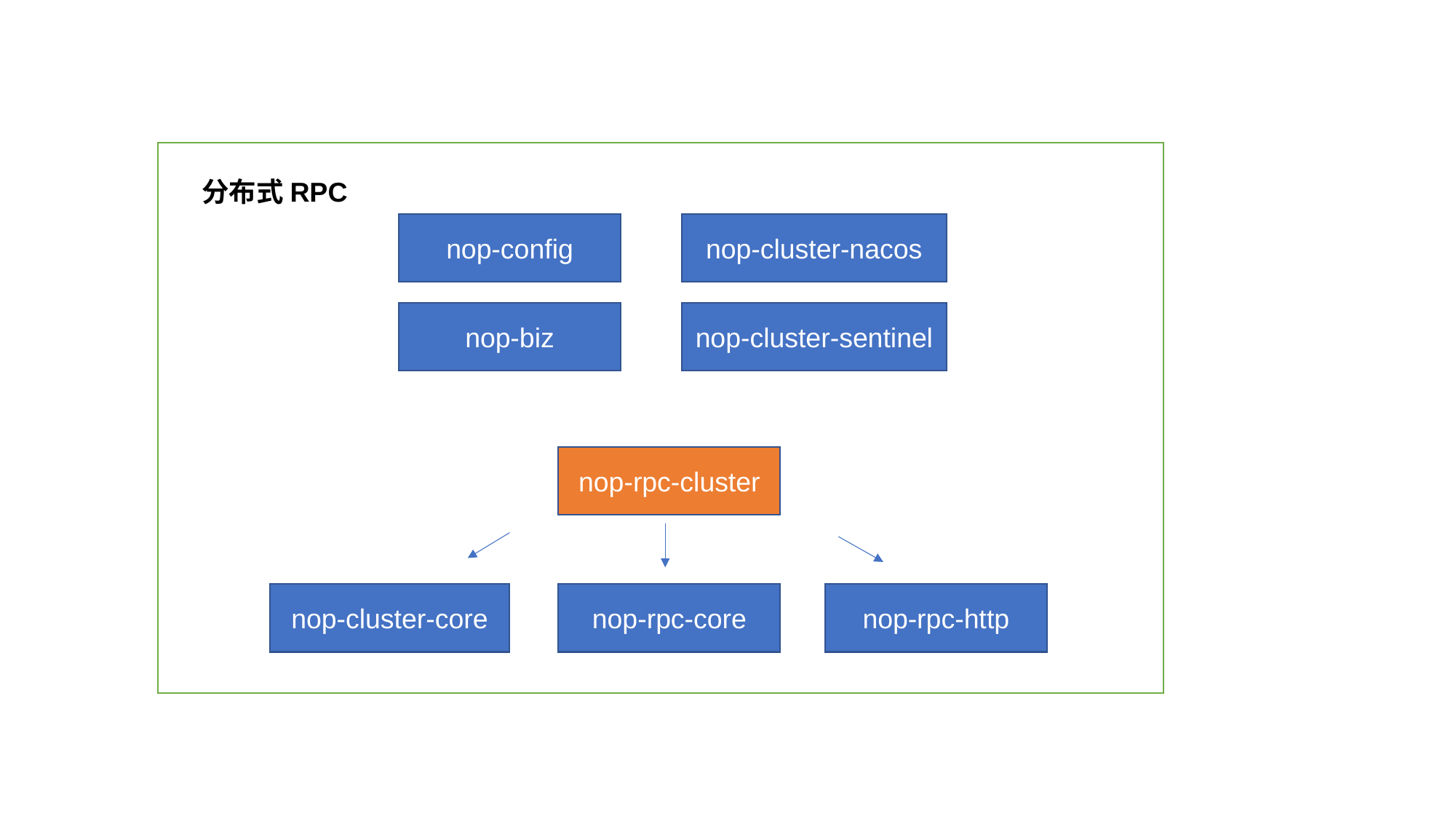

分布式RPC
nop-config
nop-cluster-nacos
nop-biz
nop-cluster-sentinel
nop-rpc-cluster
nop-cluster-core
nop-rpc-core
nop-rpc-http